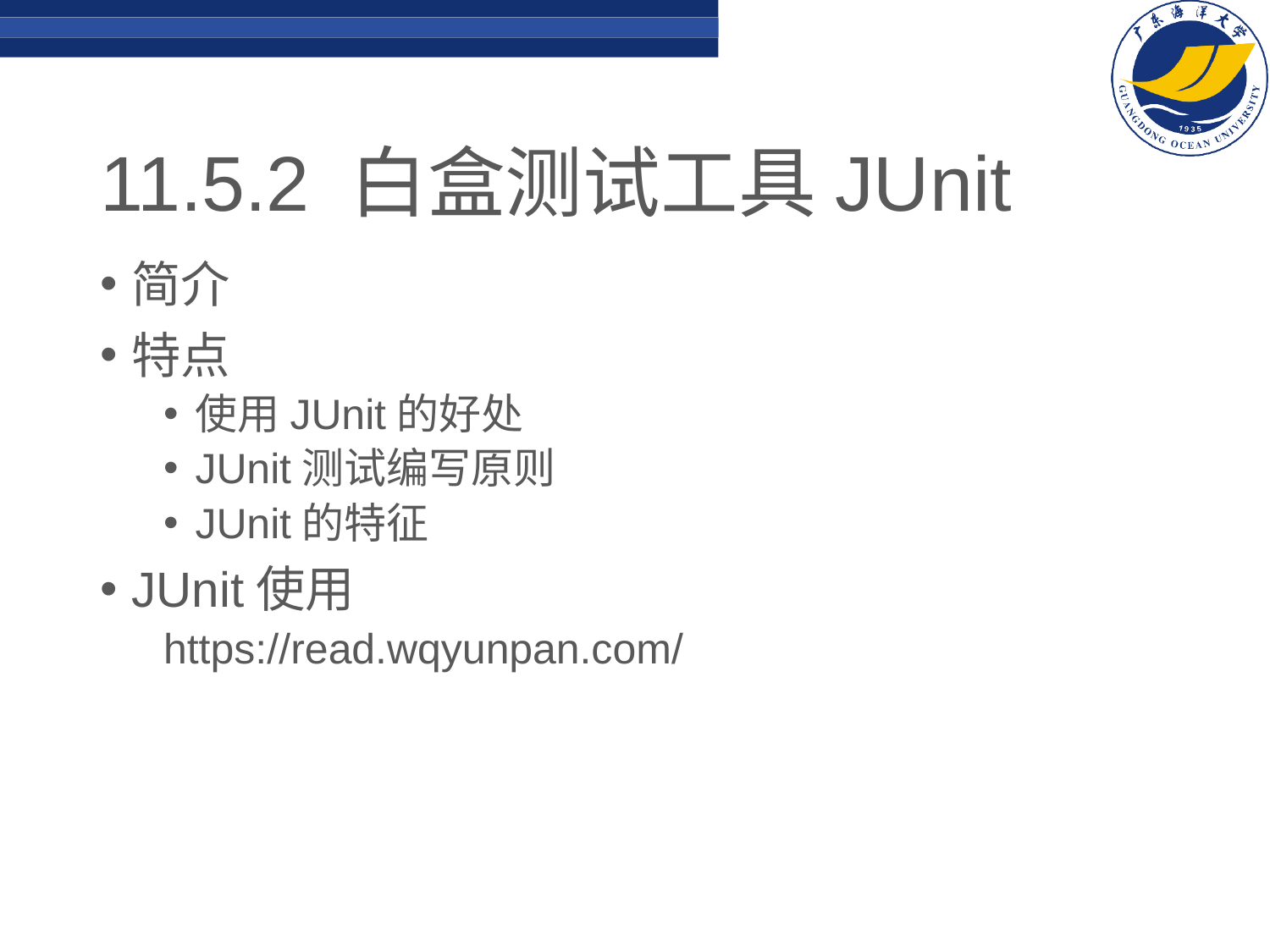

# 11.5.2 白盒测试工具JUnit
简介
特点
使用JUnit的好处
JUnit测试编写原则
JUnit的特征
JUnit使用
https://read.wqyunpan.com/
60